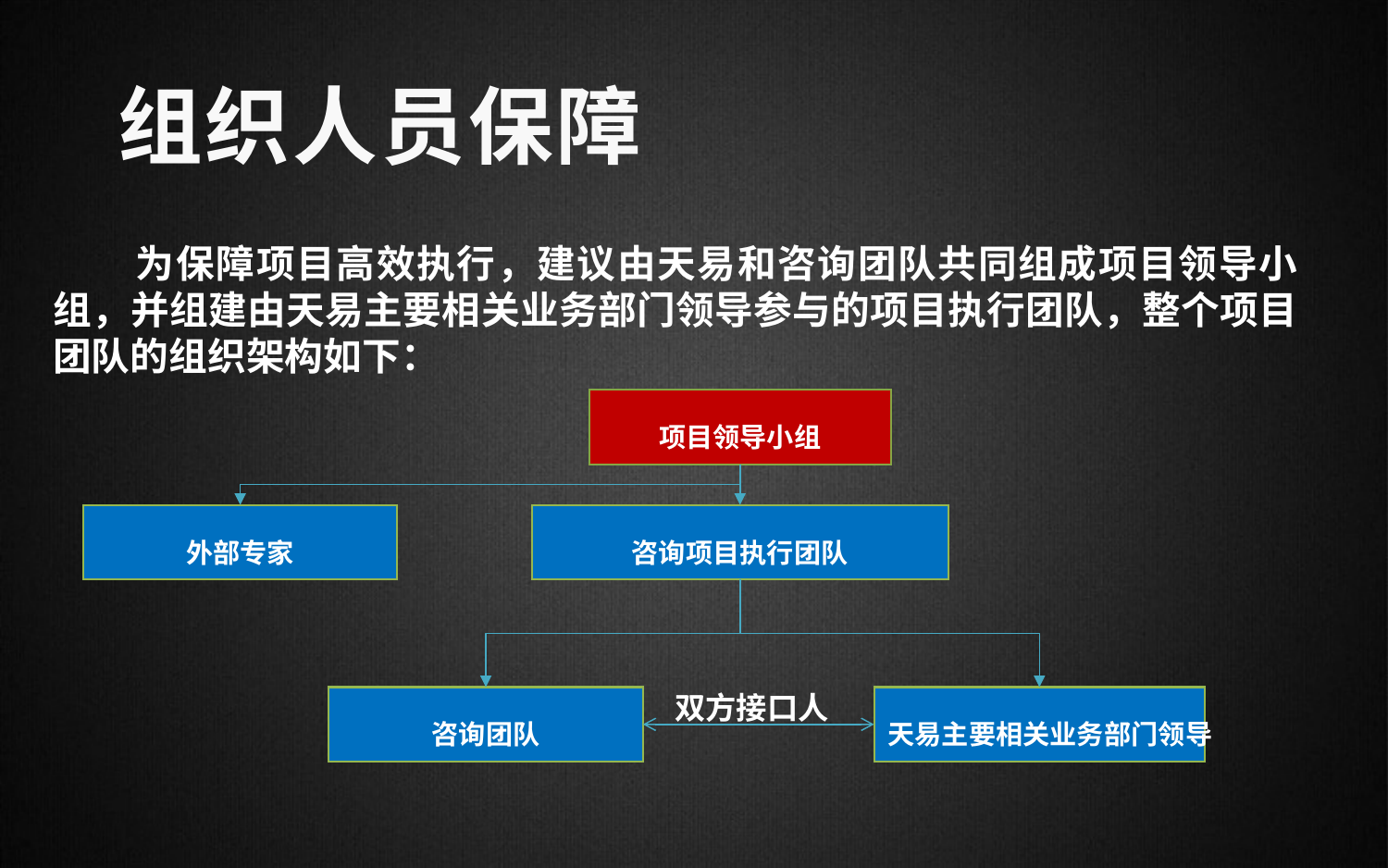

# 组织人员保障
       为保障项目高效执行，建议由天易和咨询团队共同组成项目领导小组，并组建由天易主要相关业务部门领导参与的项目执行团队，整个项目团队的组织架构如下：
项目领导小组
外部专家
咨询项目执行团队
双方接口人
咨询团队
天易主要相关业务部门领导